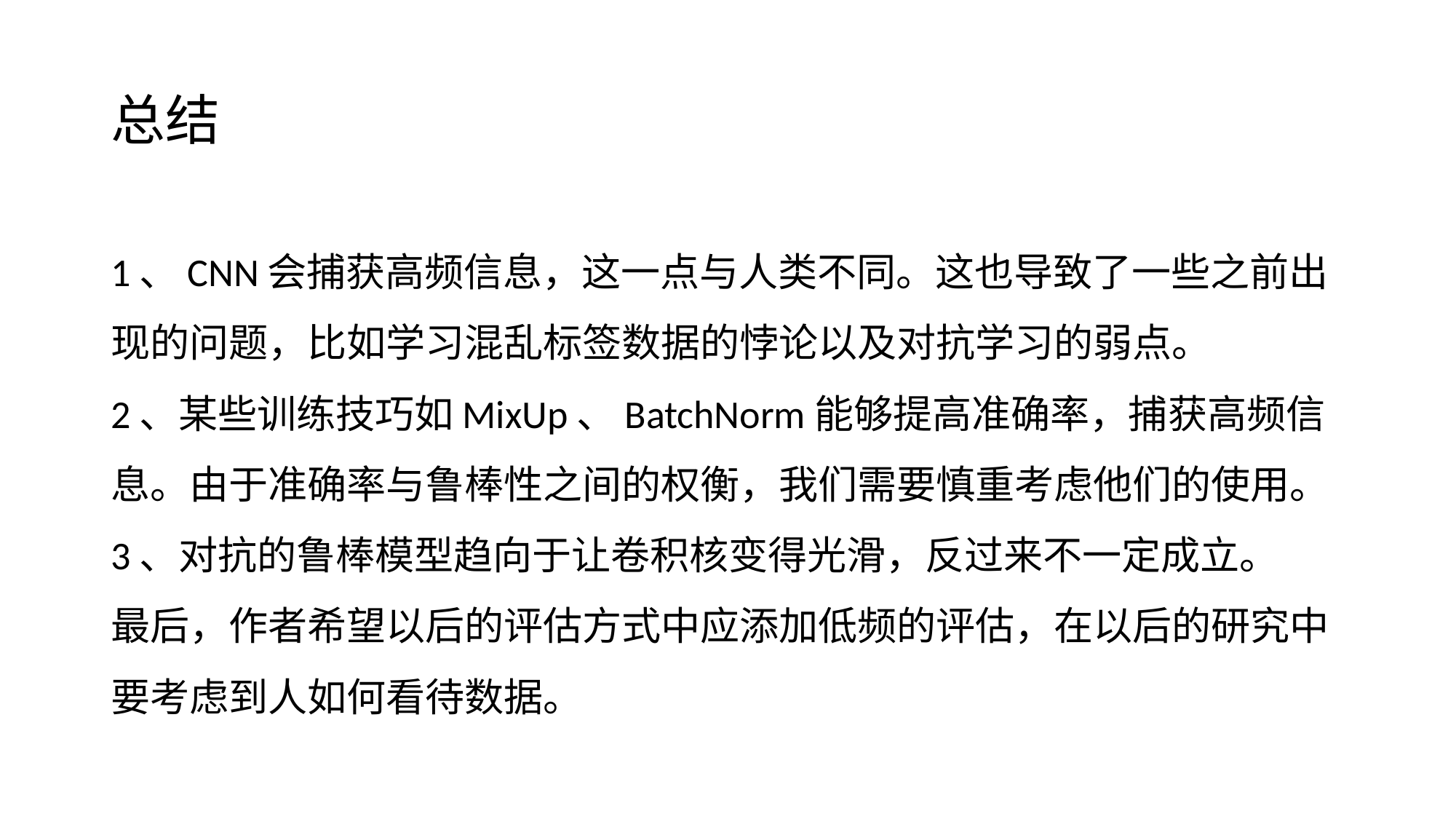

# 总结
1、CNN会捕获高频信息，这一点与人类不同。这也导致了一些之前出现的问题，比如学习混乱标签数据的悖论以及对抗学习的弱点。
2、某些训练技巧如MixUp、BatchNorm能够提高准确率，捕获高频信息。由于准确率与鲁棒性之间的权衡，我们需要慎重考虑他们的使用。
3、对抗的鲁棒模型趋向于让卷积核变得光滑，反过来不一定成立。
最后，作者希望以后的评估方式中应添加低频的评估，在以后的研究中要考虑到人如何看待数据。